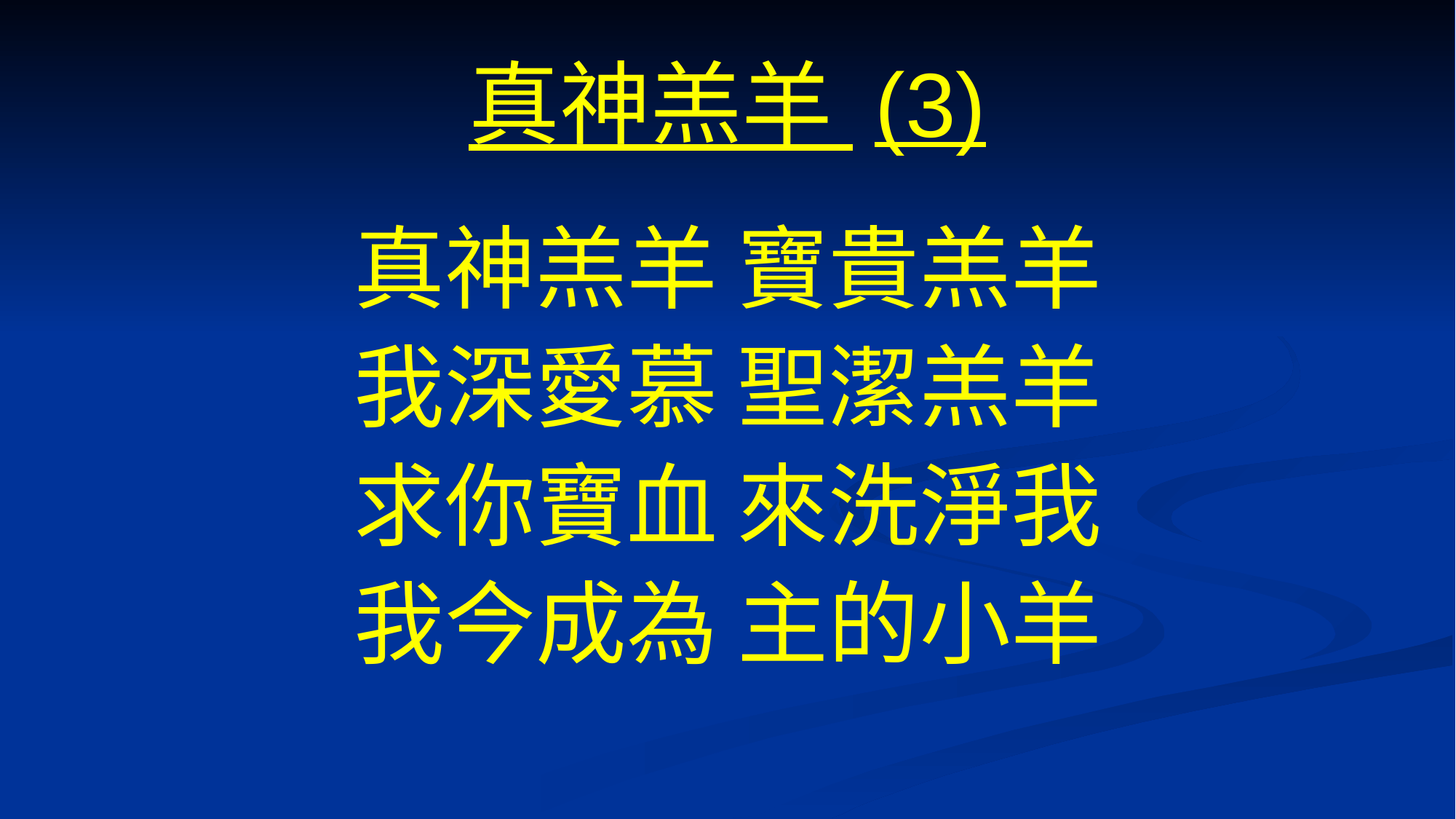

# 真神羔羊 (3)
真神羔羊 寶貴羔羊
我深愛慕 聖潔羔羊
求你寶血 來洗淨我
我今成為 主的小羊